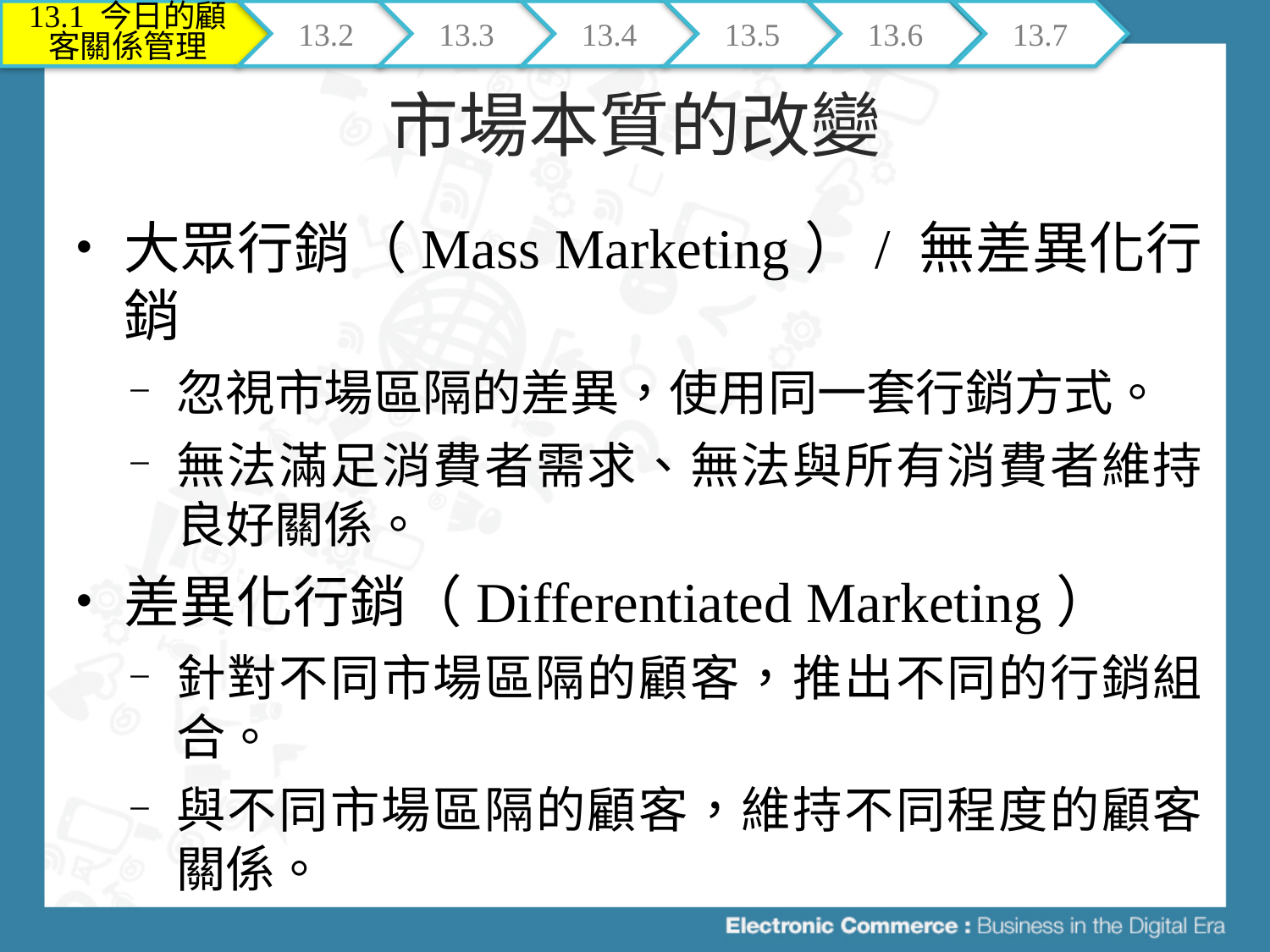

13.1 今日的顧客關係管理
13.2
13.3
13.4
13.5
13.6
13.7
# 市場本質的改變
大眾行銷（Mass Marketing）/ 無差異化行銷
忽視市場區隔的差異，使用同一套行銷方式。
無法滿足消費者需求、無法與所有消費者維持良好關係。
差異化行銷（Differentiated Marketing）
針對不同市場區隔的顧客，推出不同的行銷組合。
與不同市場區隔的顧客，維持不同程度的顧客關係。